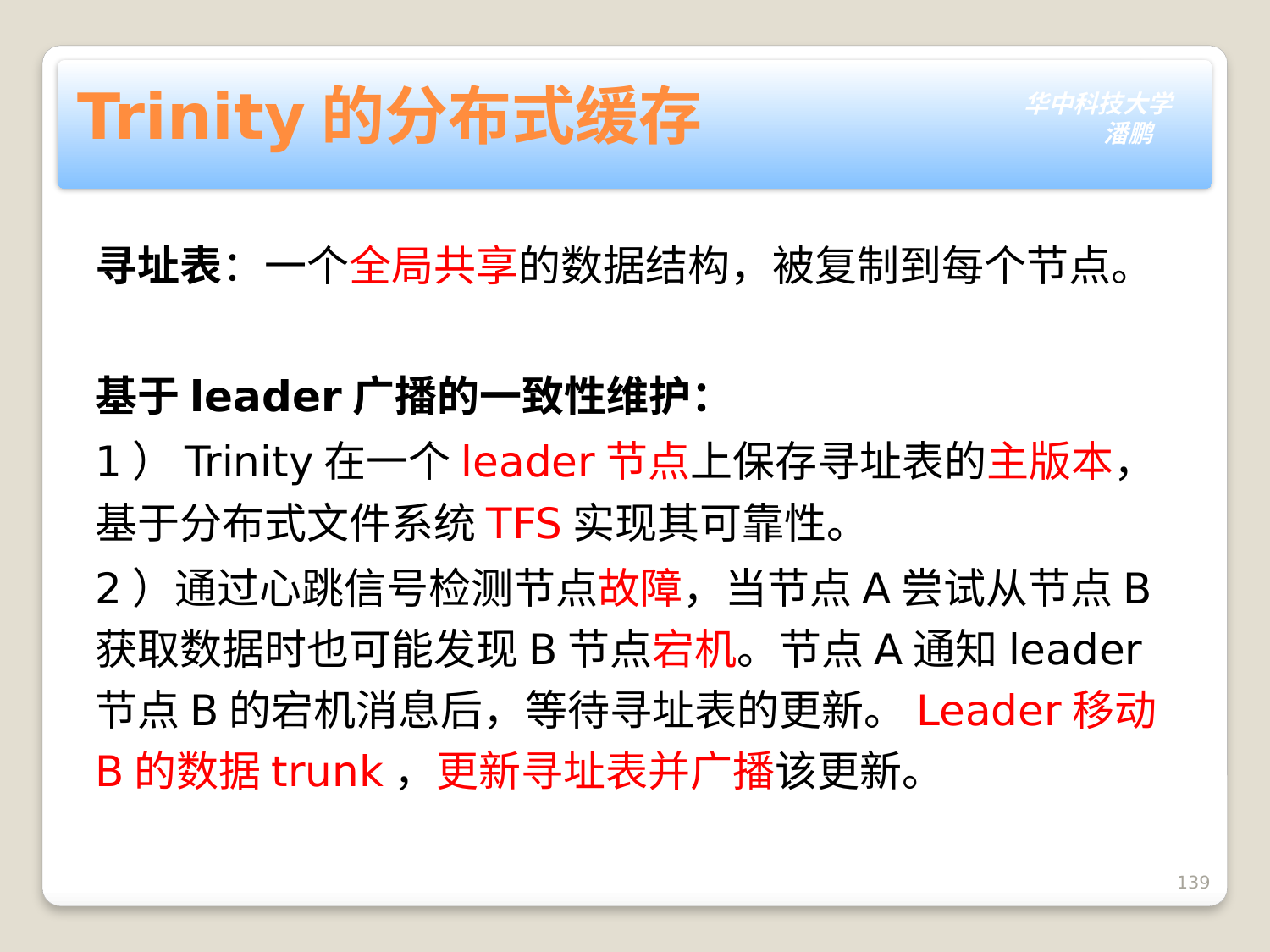

# Trinity的分布式缓存
寻址表：一个全局共享的数据结构，被复制到每个节点。

基于leader广播的一致性维护：
1）Trinity在一个leader节点上保存寻址表的主版本，基于分布式文件系统TFS实现其可靠性。
2）通过心跳信号检测节点故障，当节点A尝试从节点B获取数据时也可能发现B节点宕机。节点A通知leader节点B的宕机消息后，等待寻址表的更新。Leader移动B的数据trunk，更新寻址表并广播该更新。
139